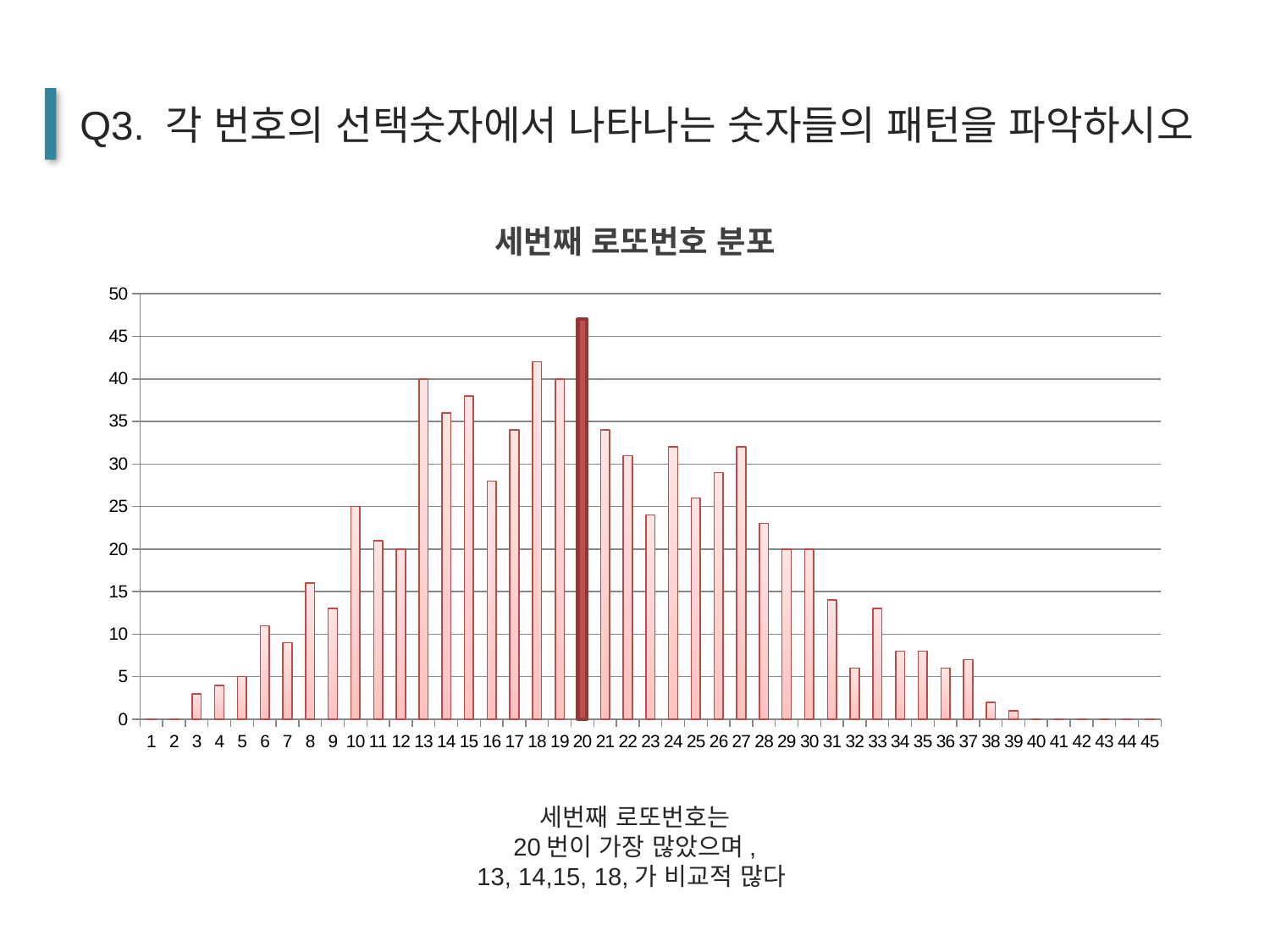

Q3. 각 번호의 선택숫자에서 나타나는 숫자들의 패턴을 파악하시오

### Chart: 세번째 로또번호 분포

| Category | no3 |
|---|---|
세번째 로또번호는
20번이 가장 많았으며,
13, 14,15, 18,가 비교적 많다